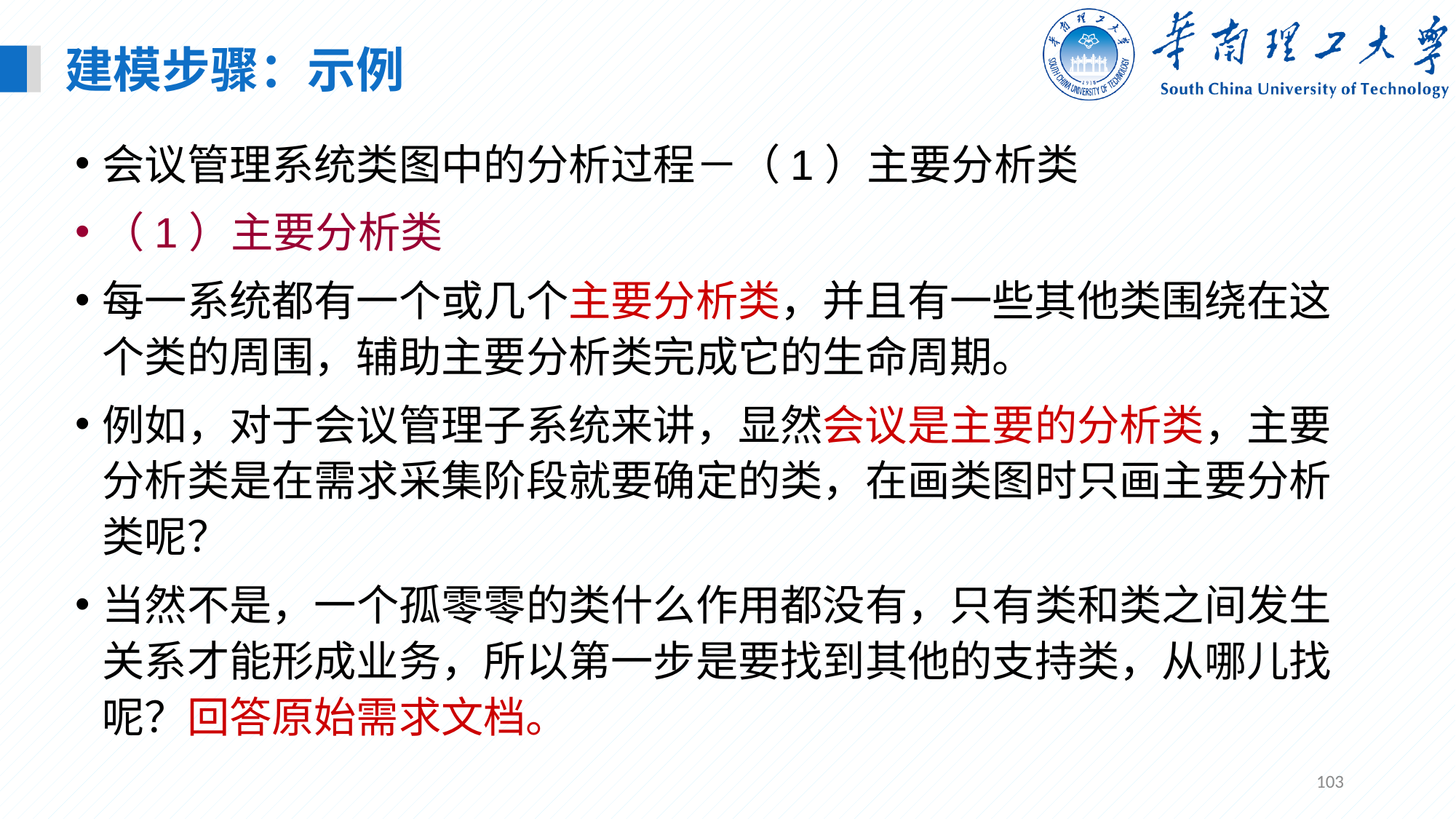

建模步骤：示例
会议管理系统类图中的分析过程－（1）主要分析类
（1）主要分析类
每一系统都有一个或几个主要分析类，并且有一些其他类围绕在这个类的周围，辅助主要分析类完成它的生命周期。
例如，对于会议管理子系统来讲，显然会议是主要的分析类，主要分析类是在需求采集阶段就要确定的类，在画类图时只画主要分析类呢？
当然不是，一个孤零零的类什么作用都没有，只有类和类之间发生关系才能形成业务，所以第一步是要找到其他的支持类，从哪儿找呢？回答原始需求文档。
103